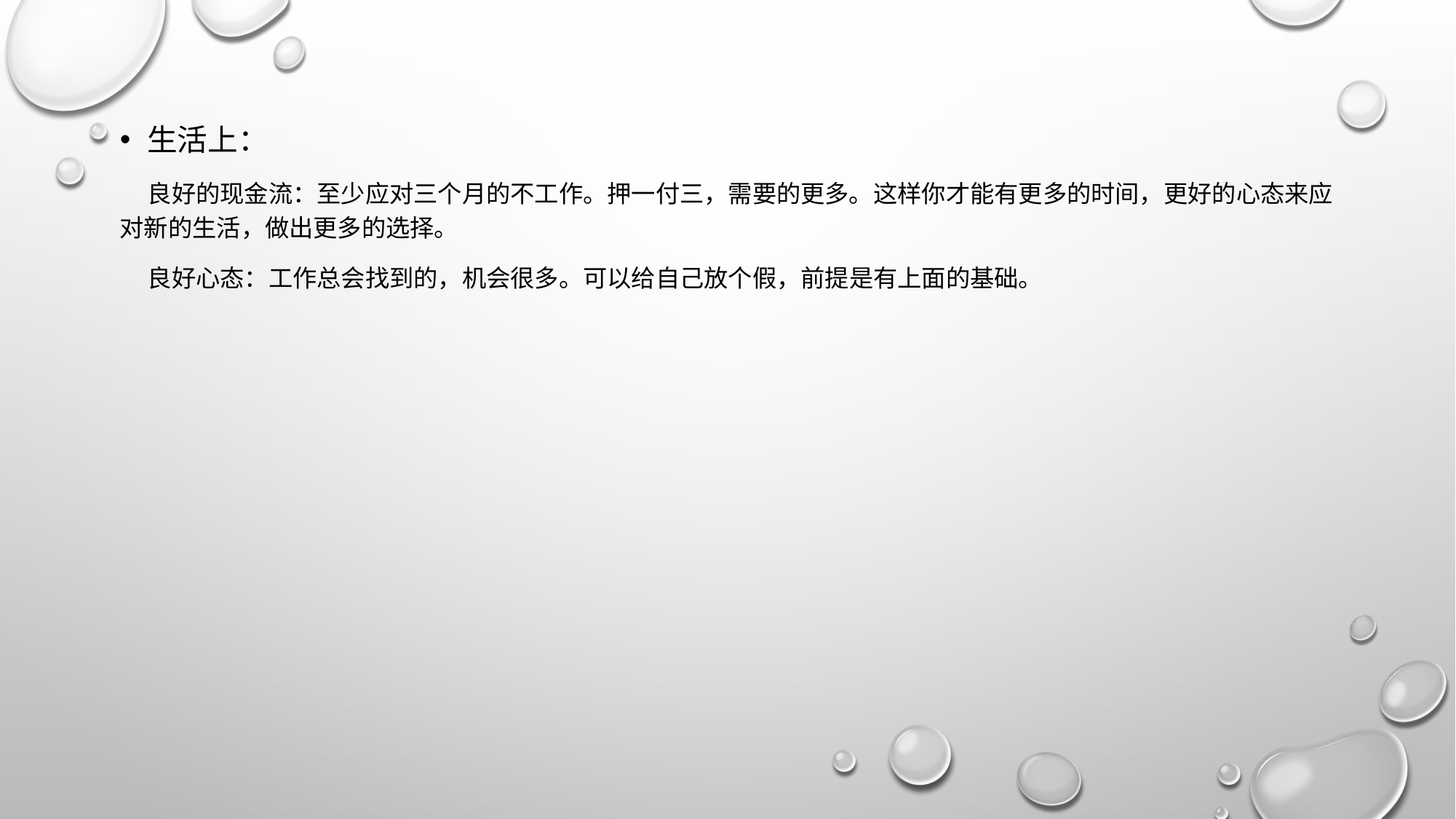

生活上：
    良好的现金流：至少应对三个月的不工作。押一付三，需要的更多。这样你才能有更多的时间，更好的心态来应对新的生活，做出更多的选择。
    良好心态：工作总会找到的，机会很多。可以给自己放个假，前提是有上面的基础。